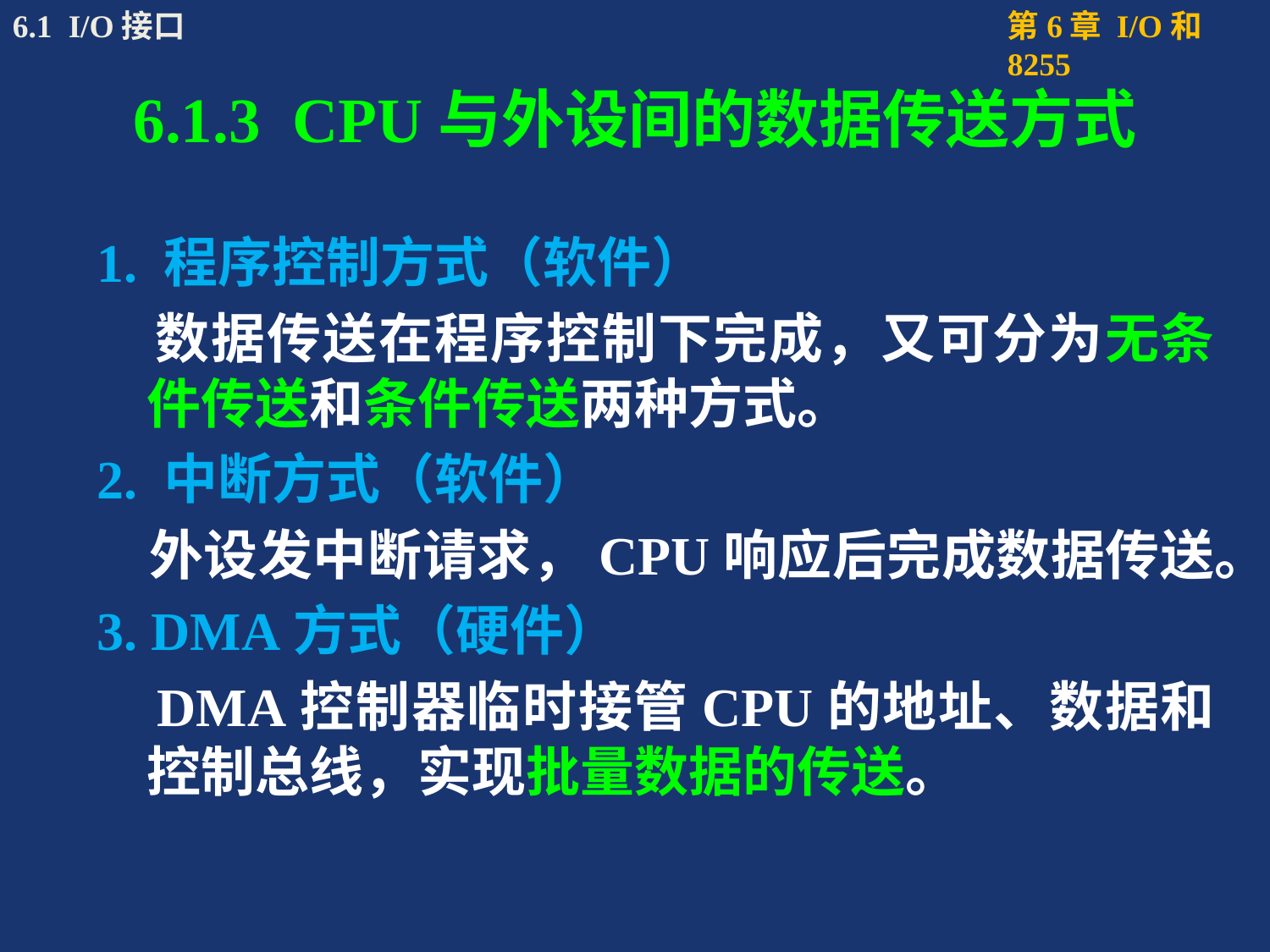

# 6.1.3  CPU与外设间的数据传送方式
1. 程序控制方式（软件）
   	数据传送在程序控制下完成，又可分为无条件传送和条件传送两种方式。
2. 中断方式（软件）
   	外设发中断请求，CPU响应后完成数据传送。
3. DMA方式（硬件）
    DMA控制器临时接管CPU的地址、数据和控制总线，实现批量数据的传送。